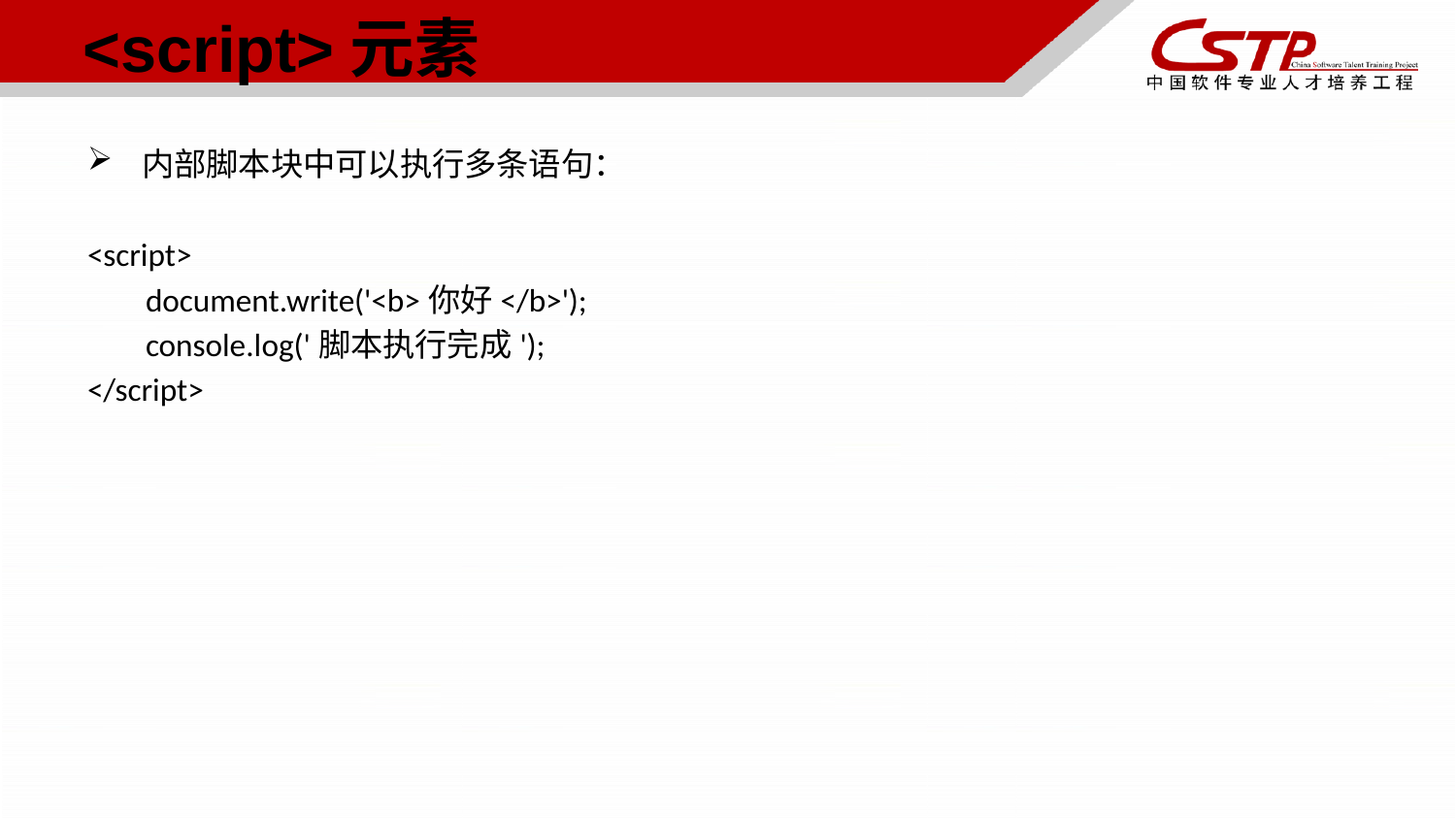

# <script>元素
内部脚本块中可以执行多条语句：

<script>
        document.write('<b>你好</b>');
        console.log('脚本执行完成');
</script>